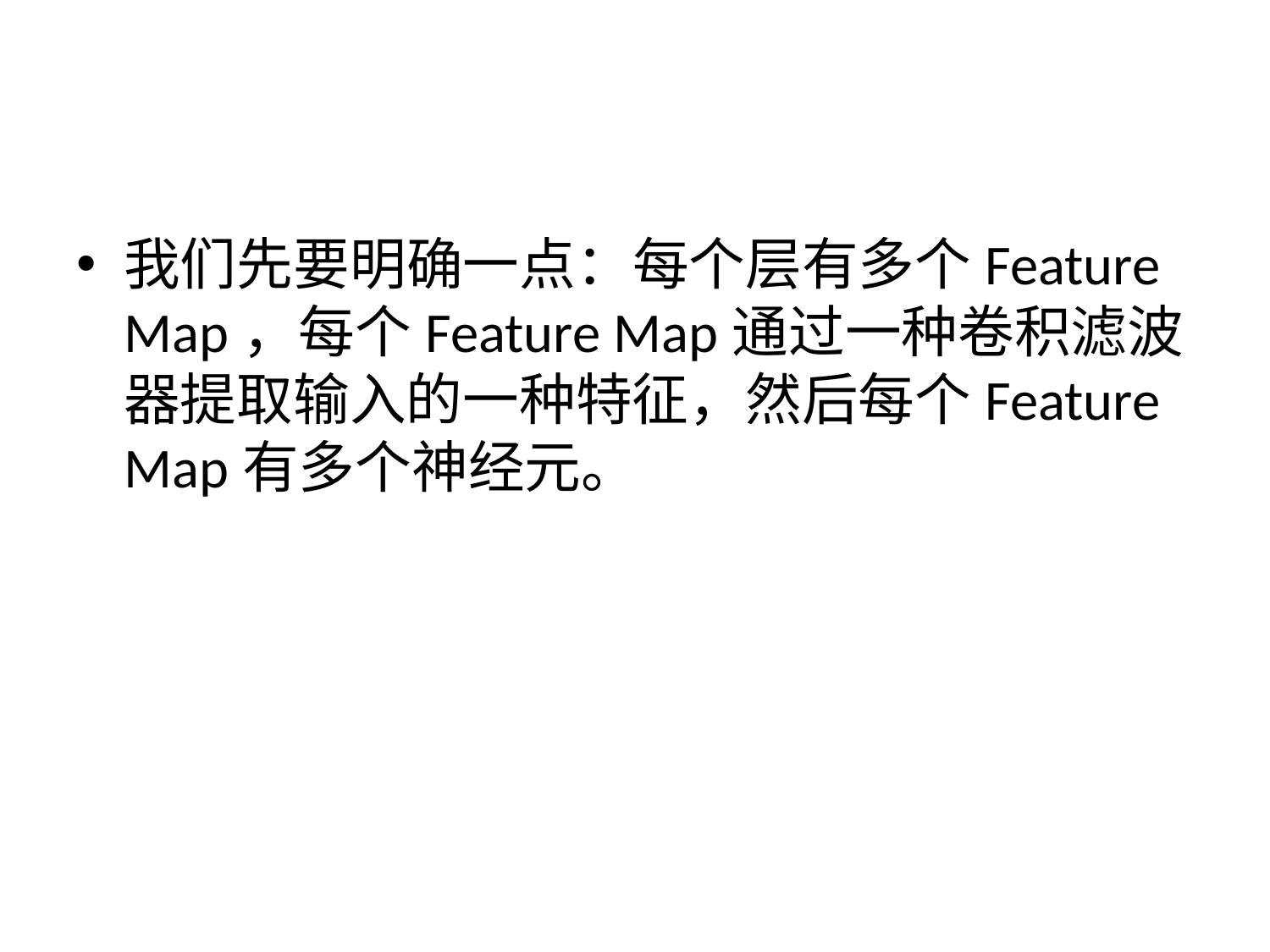

#
我们先要明确一点：每个层有多个Feature Map，每个Feature Map通过一种卷积滤波器提取输入的一种特征，然后每个Feature Map有多个神经元。